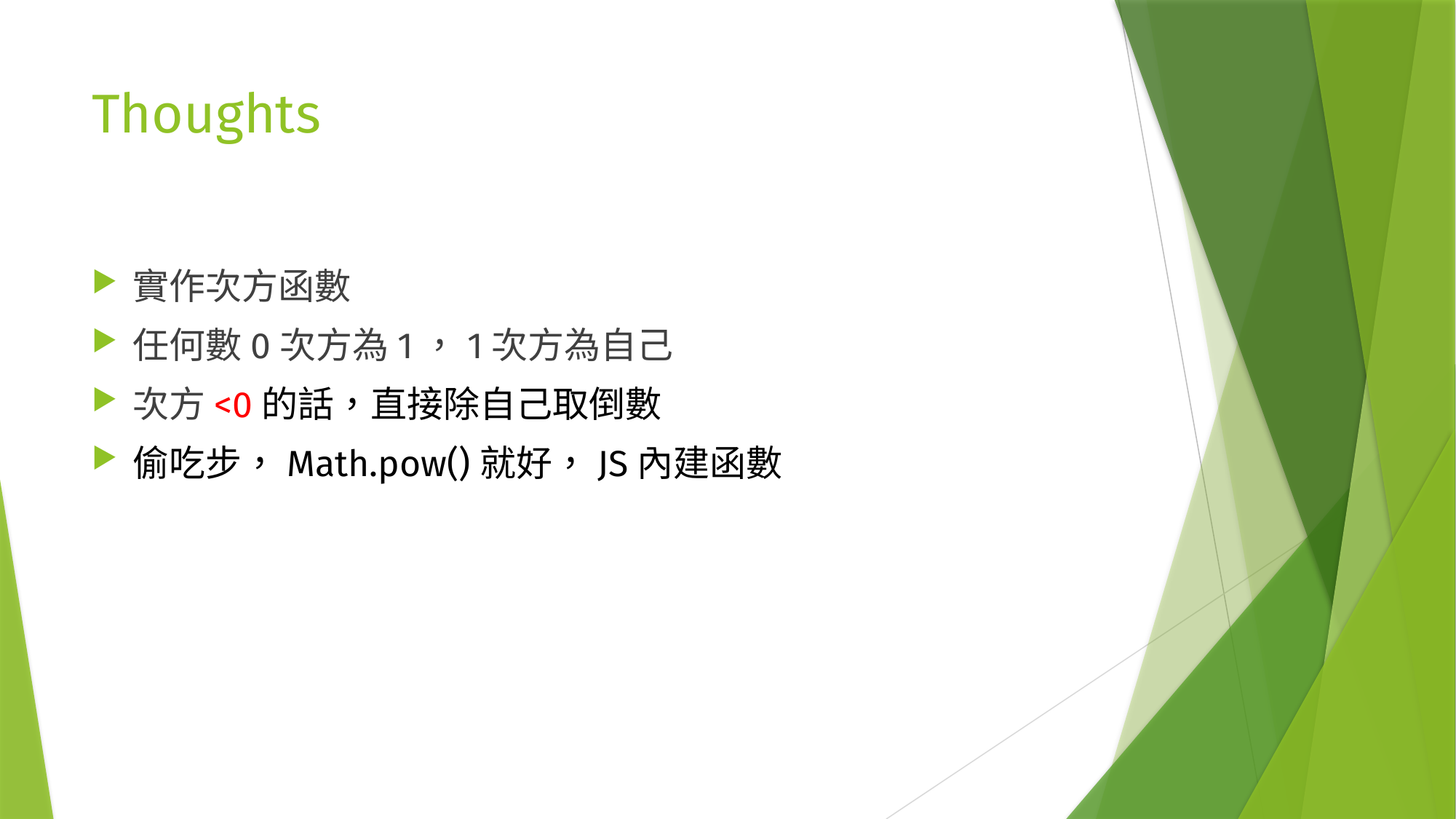

# Thoughts
實作次方函數
任何數0次方為1，1次方為自己
次方<0的話，直接除自己取倒數
偷吃步，Math.pow()就好，JS內建函數